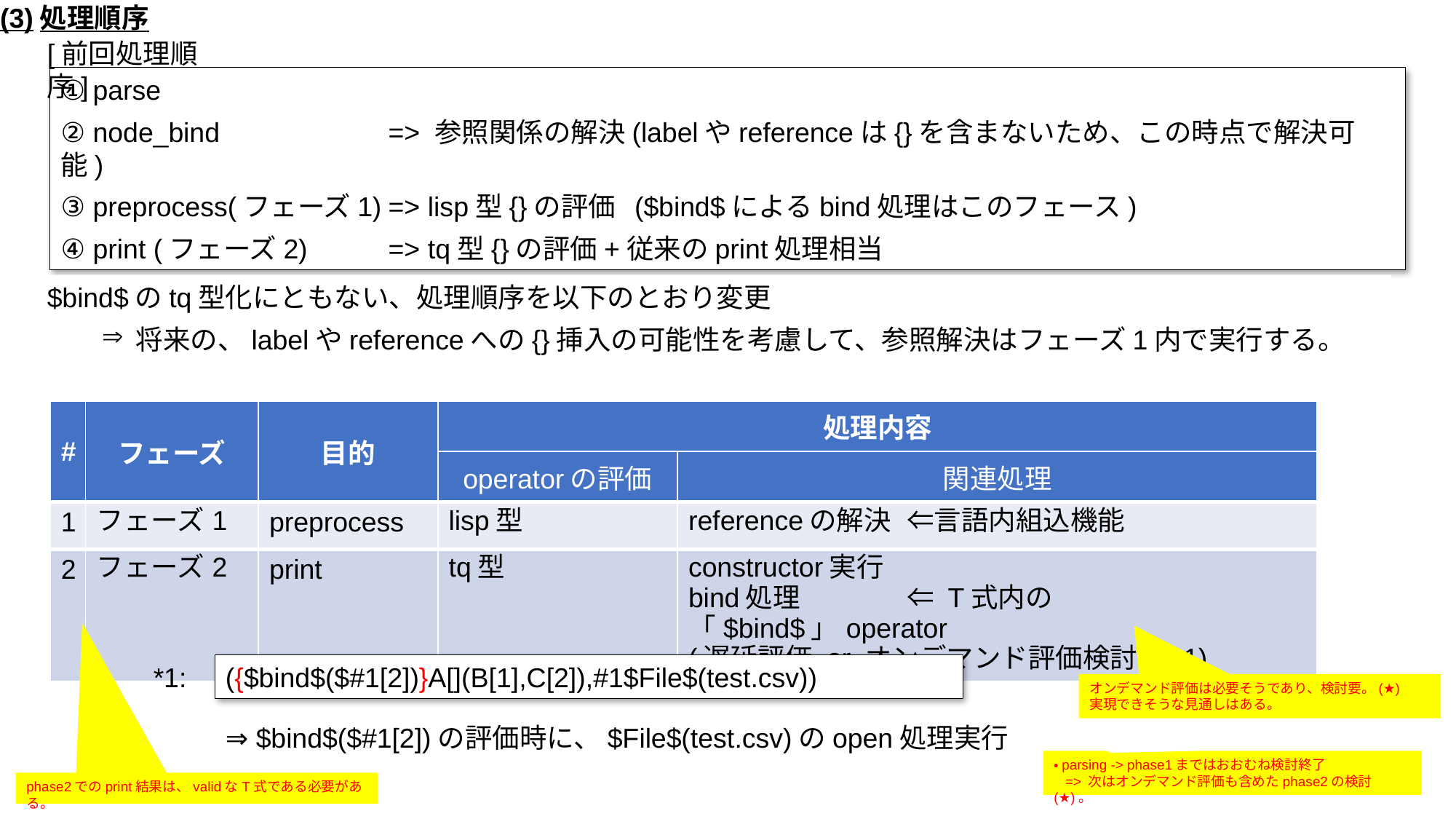

(3)処理順序
[前回処理順序]
① parse
② node_bind 		=> 参照関係の解決(labelやreferenceは{}を含まないため、この時点で解決可能)
③ preprocess(フェーズ1)	=> lisp型{}の評価  ($bind$によるbind処理はこのフェース)
④ print (フェーズ2) 	=> tq型{}の評価+従来のprint処理相当
$bind$のtq型化にともない、処理順序を以下のとおり変更
将来の、labelやreferenceへの{}挿入の可能性を考慮して、参照解決はフェーズ1内で実行する。
| # | フェーズ | 目的 | 処理内容 |  |
| --- | --- | --- | --- | --- |
|  |  |  | operatorの評価 | 関連処理 |
| 1 | フェーズ1 | preprocess | lisp型 | referenceの解決 ⇐言語内組込機能 |
| 2 | フェーズ2 | print | tq型 | constructor実行 bind処理 ⇐ T式内の「$bind$」operator (遅延評価 or オンデマンド評価検討中\*1) |
*1:
({$bind$($#1[2])}A[](B[1],C[2]),#1$File$(test.csv))
オンデマンド評価は必要そうであり、検討要。(★)
実現できそうな見通しはある。

⇒ $bind$($#1[2])の評価時に、$File$(test.csv)のopen処理実行
⇒ $bind$($#1[2])の評価時に、$File$(test.csv)のopen処理実行
・parsing -> phase1まではおおむね検討終了
   => 次はオンデマンド評価も含めたphase2の検討(★)。

phase2でのprint結果は、validなT式である必要がある。